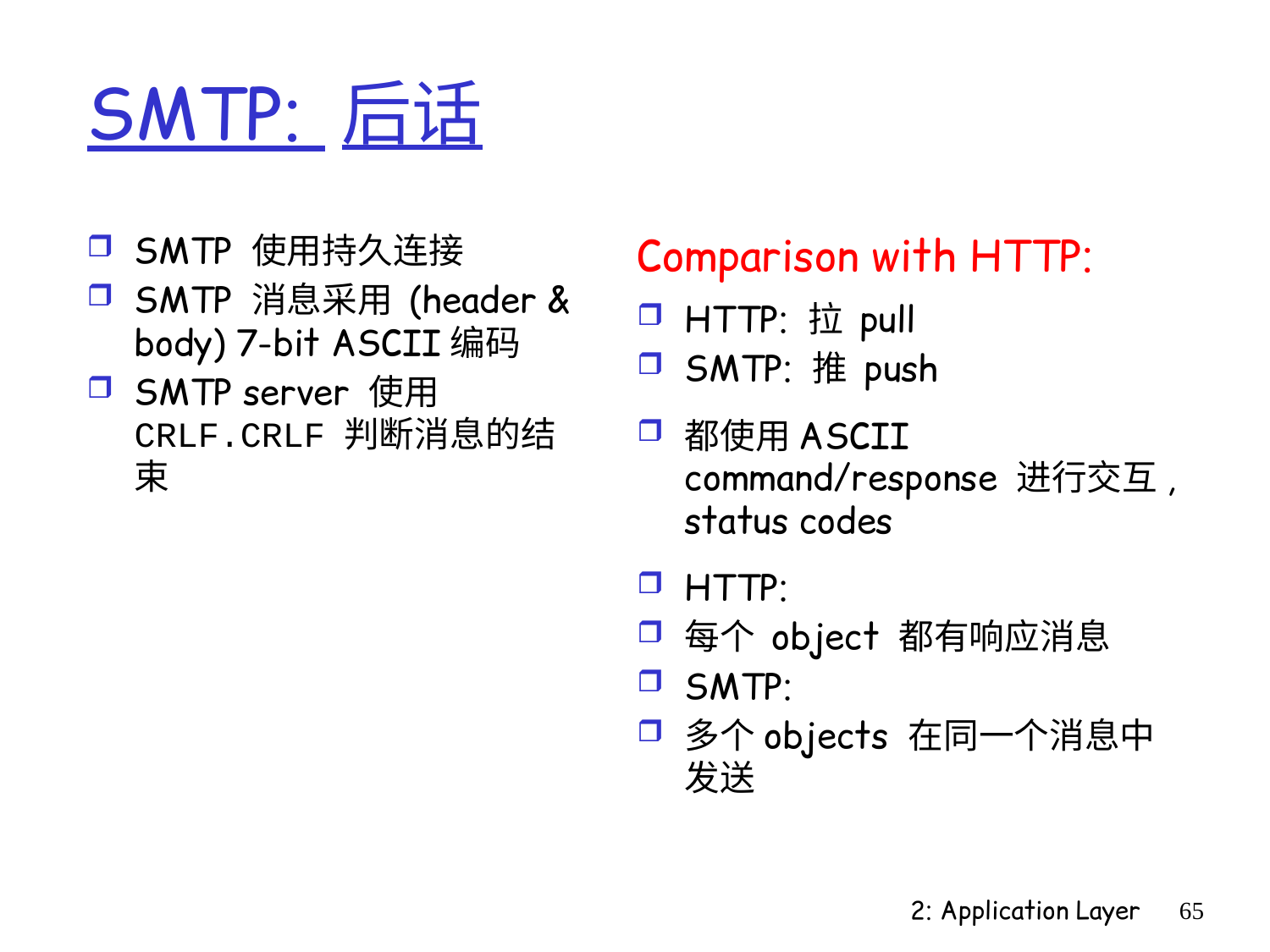

# SMTP: 后话
SMTP 使用持久连接
SMTP 消息采用 (header & body) 7-bit ASCII编码
SMTP server 使用 CRLF.CRLF 判断消息的结束
Comparison with HTTP:
HTTP: 拉 pull
SMTP: 推 push
都使用ASCII command/response 进行交互, status codes
HTTP:
每个 object 都有响应消息
SMTP:
多个objects 在同一个消息中发送
2: Application Layer
65